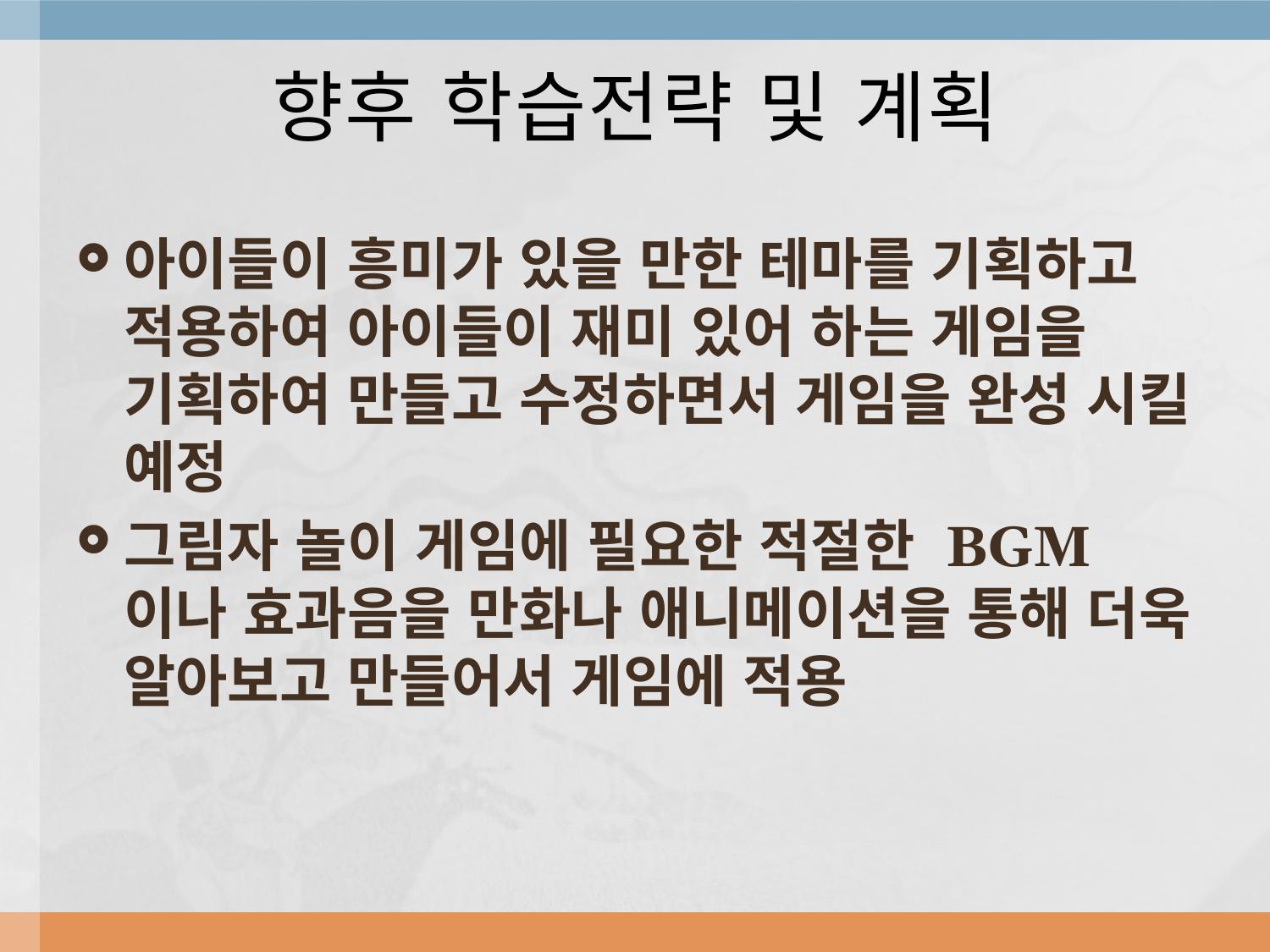

# 향후 학습전략 및 계획
아이들이 흥미가 있을 만한 테마를 기획하고 적용하여 아이들이 재미 있어 하는 게임을 기획하여 만들고 수정하면서 게임을 완성 시킬 예정
그림자 놀이 게임에 필요한 적절한 BGM이나 효과음을 만화나 애니메이션을 통해 더욱 알아보고 만들어서 게임에 적용